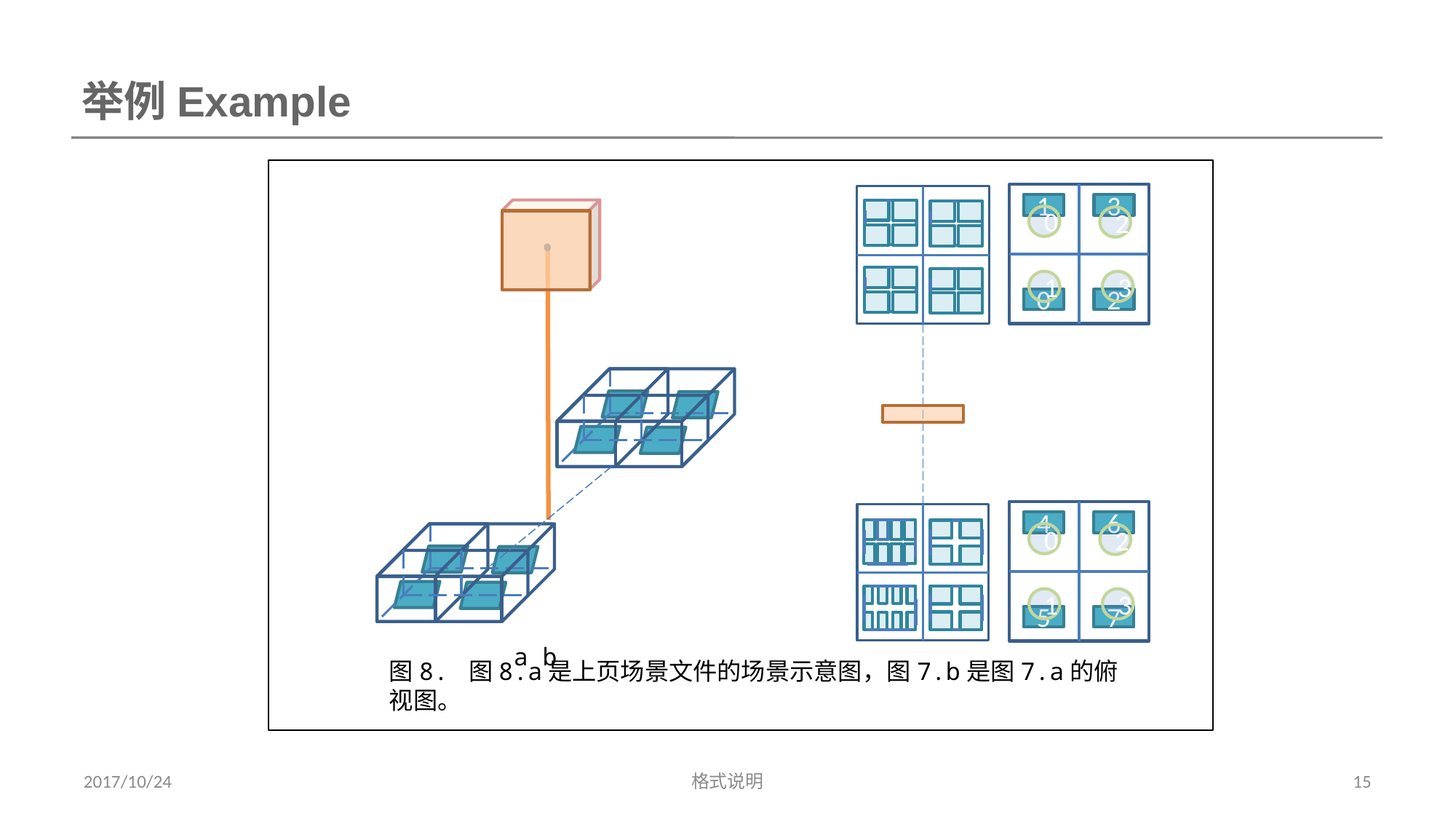

举例Example

1
3
0
2
0
2
1
3

4
6
5
7
0
2
1
3

a b
图8. 图8.a是上页场景文件的场景示意图，图7.b是图7.a的俯视图。
2017/10/24
格式说明
15